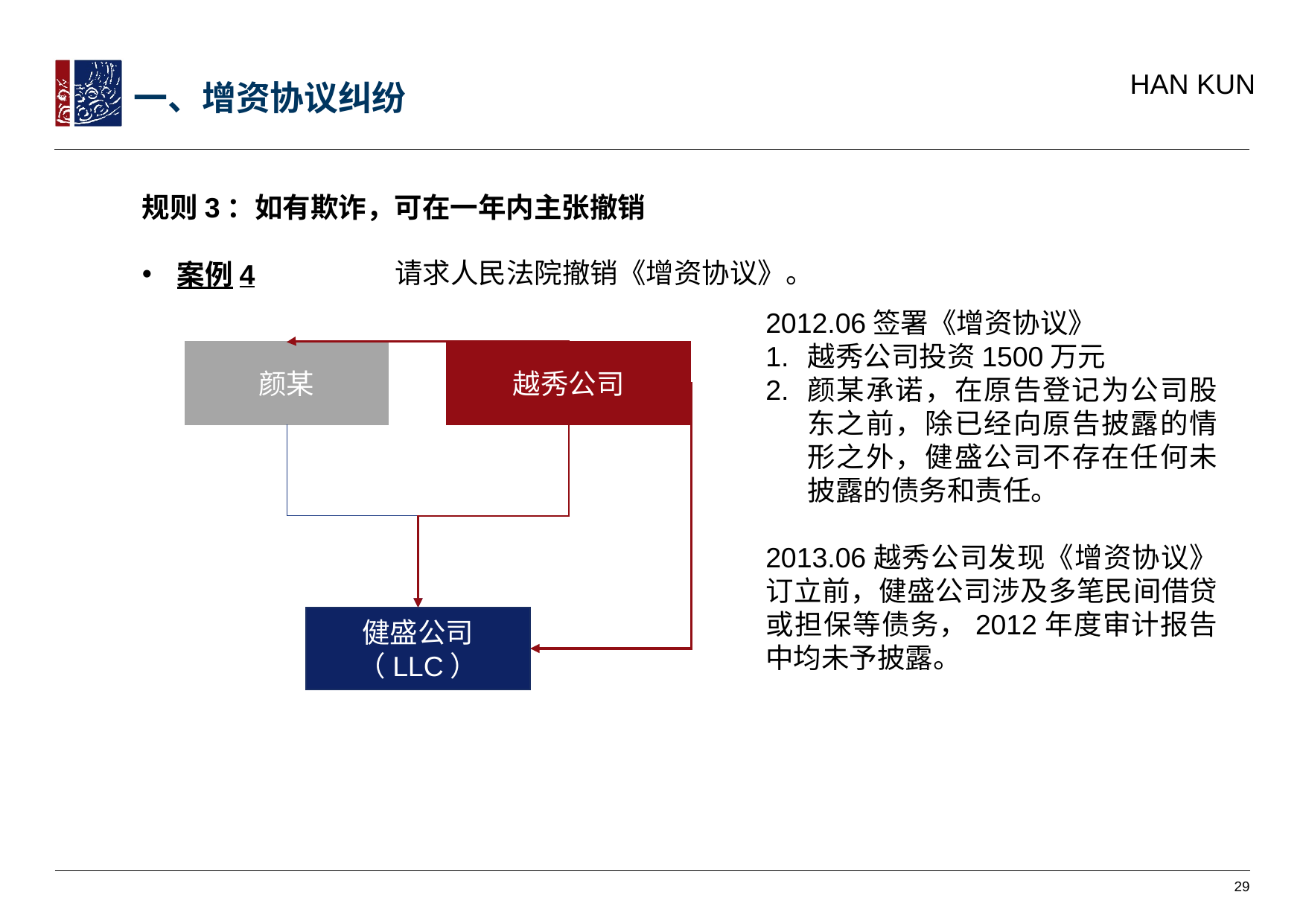

一、增资协议纠纷
规则3：如有欺诈，可在一年内主张撤销

案例4

请求人民法院撤销《增资协议》。
2012.06签署《增资协议》
越秀公司投资1500万元
颜某承诺，在原告登记为公司股东之前，除已经向原告披露的情形之外，健盛公司不存在任何未披露的债务和责任。

2013.06越秀公司发现《增资协议》订立前，健盛公司涉及多笔民间借贷或担保等债务，2012年度审计报告中均未予披露。
越秀公司
颜某
健盛公司
（LLC）